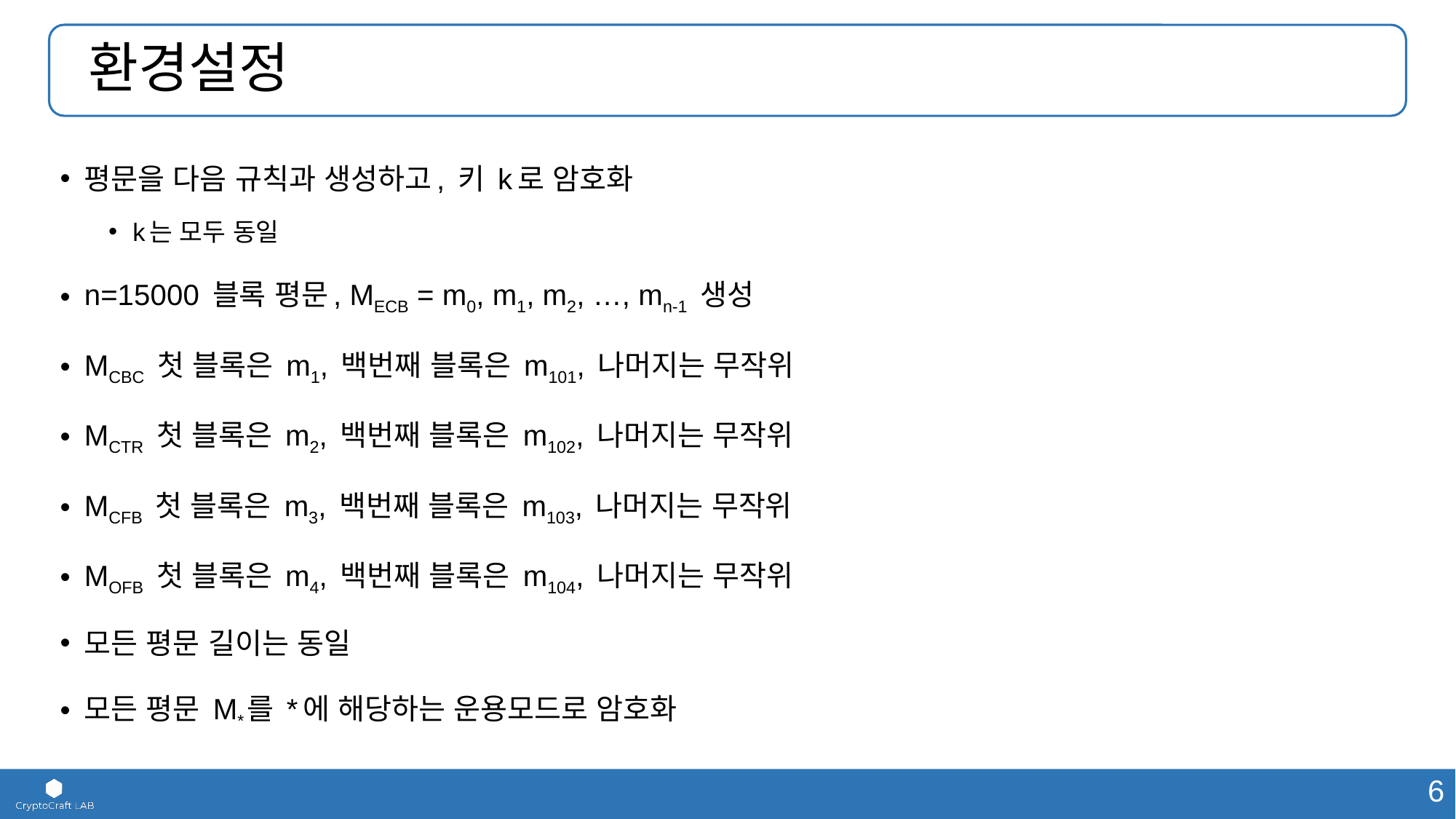

# 환경설정
평문을 다음 규칙과 생성하고, 키 k로 암호화
k는 모두 동일
n=15000 블록 평문, MECB = m0, m1, m2, …, mn-1 생성
MCBC 첫 블록은 m1, 백번째 블록은 m101, 나머지는 무작위
MCTR 첫 블록은 m2, 백번째 블록은 m102, 나머지는 무작위
MCFB 첫 블록은 m3, 백번째 블록은 m103, 나머지는 무작위
MOFB 첫 블록은 m4, 백번째 블록은 m104, 나머지는 무작위
모든 평문 길이는 동일
모든 평문 M*를 *에 해당하는 운용모드로 암호화